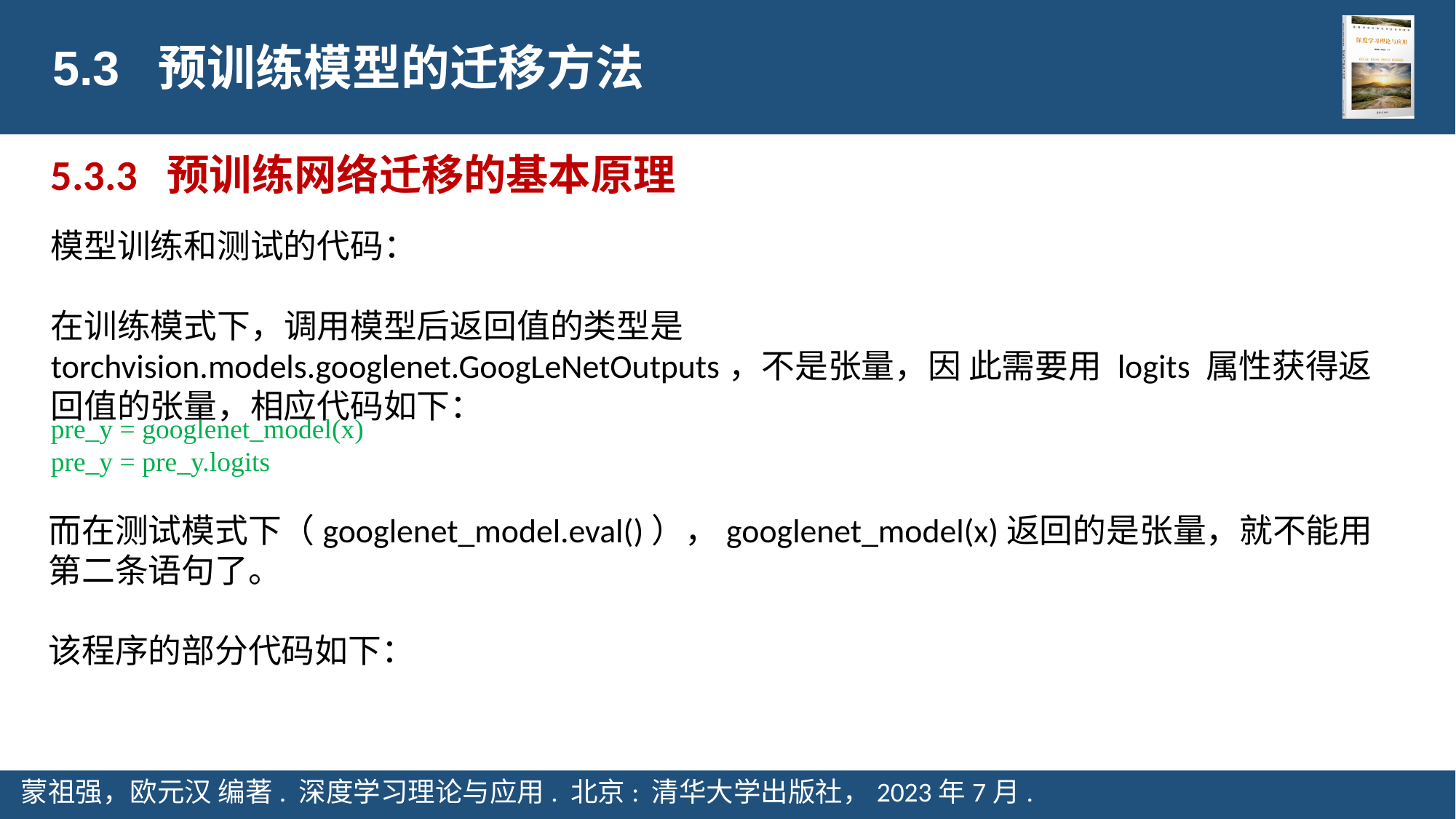

5.3  预训练模型的迁移方法

5.3.3  预训练网络迁移的基本原理
模型训练和测试的代码：

在训练模式下，调用模型后返回值的类型是 torchvision.models.googlenet.GoogLeNetOutputs，不是张量，因 此需要用 logits 属性获得返回值的张量，相应代码如下：
pre_y = googlenet_model(x)
pre_y = pre_y.logits
而在测试模式下（googlenet_model.eval()），googlenet_model(x)返回的是张量，就不能用第二条语句了。

该程序的部分代码如下：